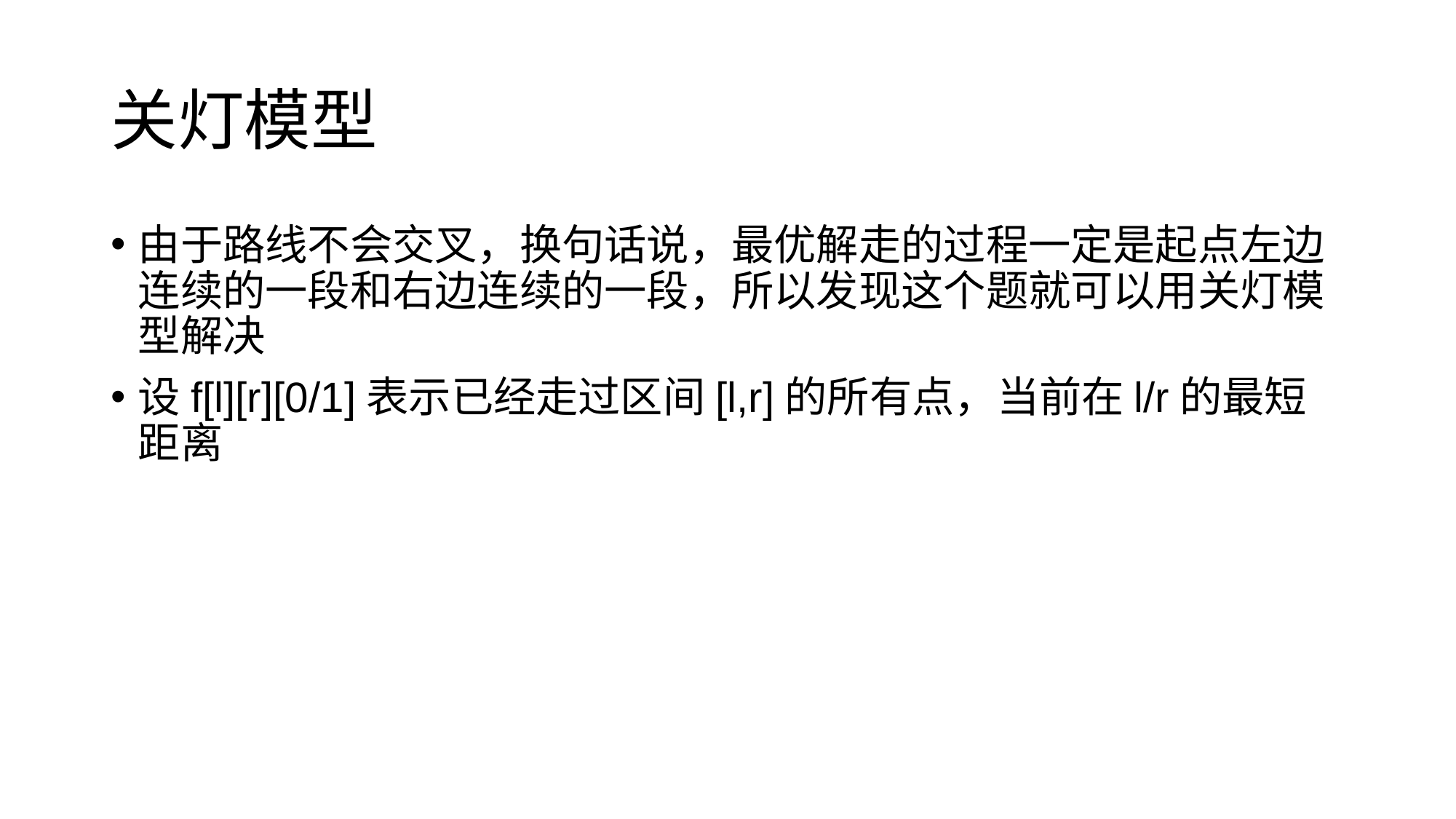

# 关灯模型
由于路线不会交叉，换句话说，最优解走的过程一定是起点左边连续的一段和右边连续的一段，所以发现这个题就可以用关灯模型解决
设f[l][r][0/1]表示已经走过区间[l,r]的所有点，当前在l/r的最短距离